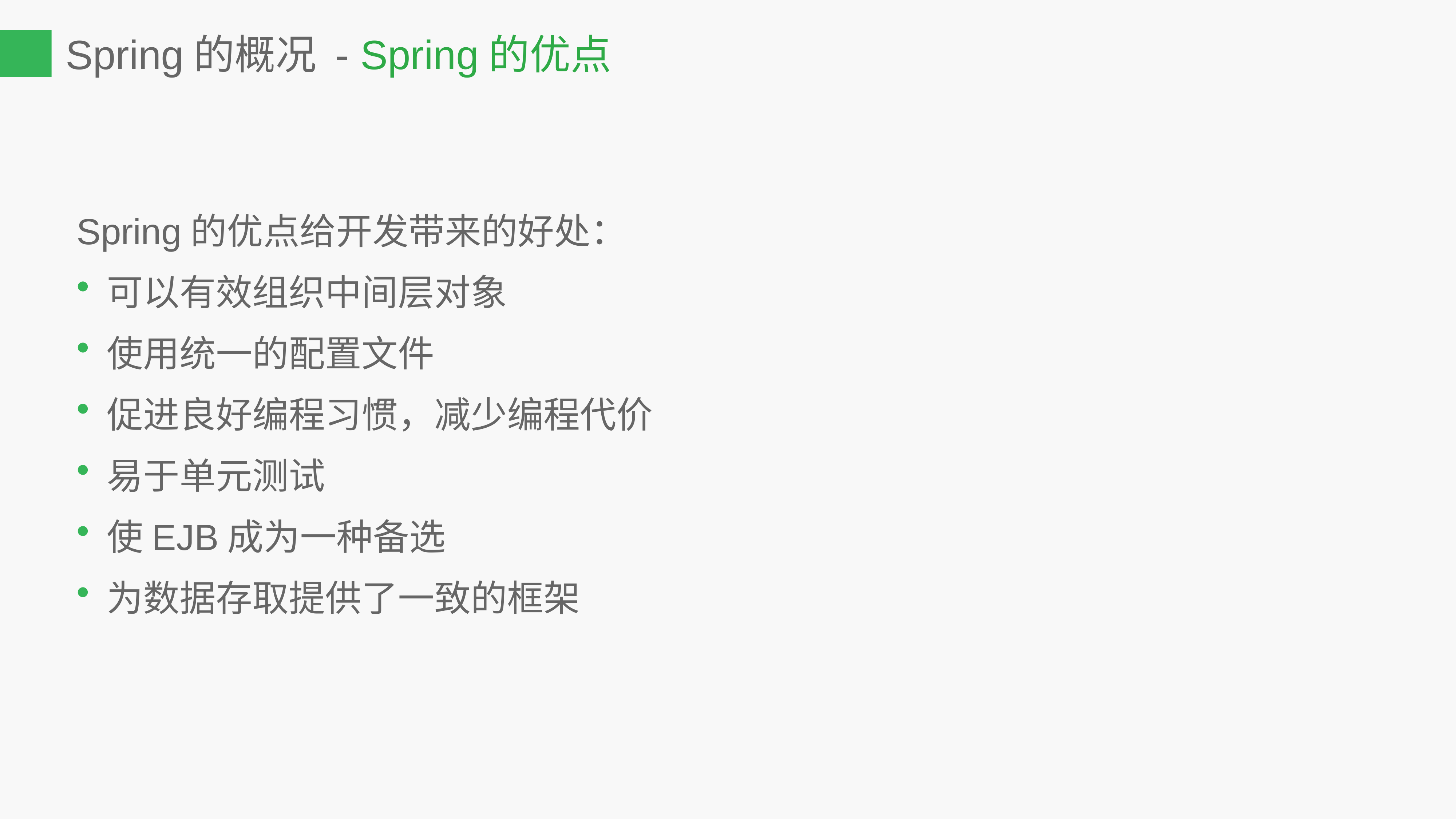

Spring的概况 - Spring的优点

Spring的优点给开发带来的好处：
可以有效组织中间层对象
使用统一的配置文件
促进良好编程习惯，减少编程代价
易于单元测试
使EJB成为一种备选
为数据存取提供了一致的框架